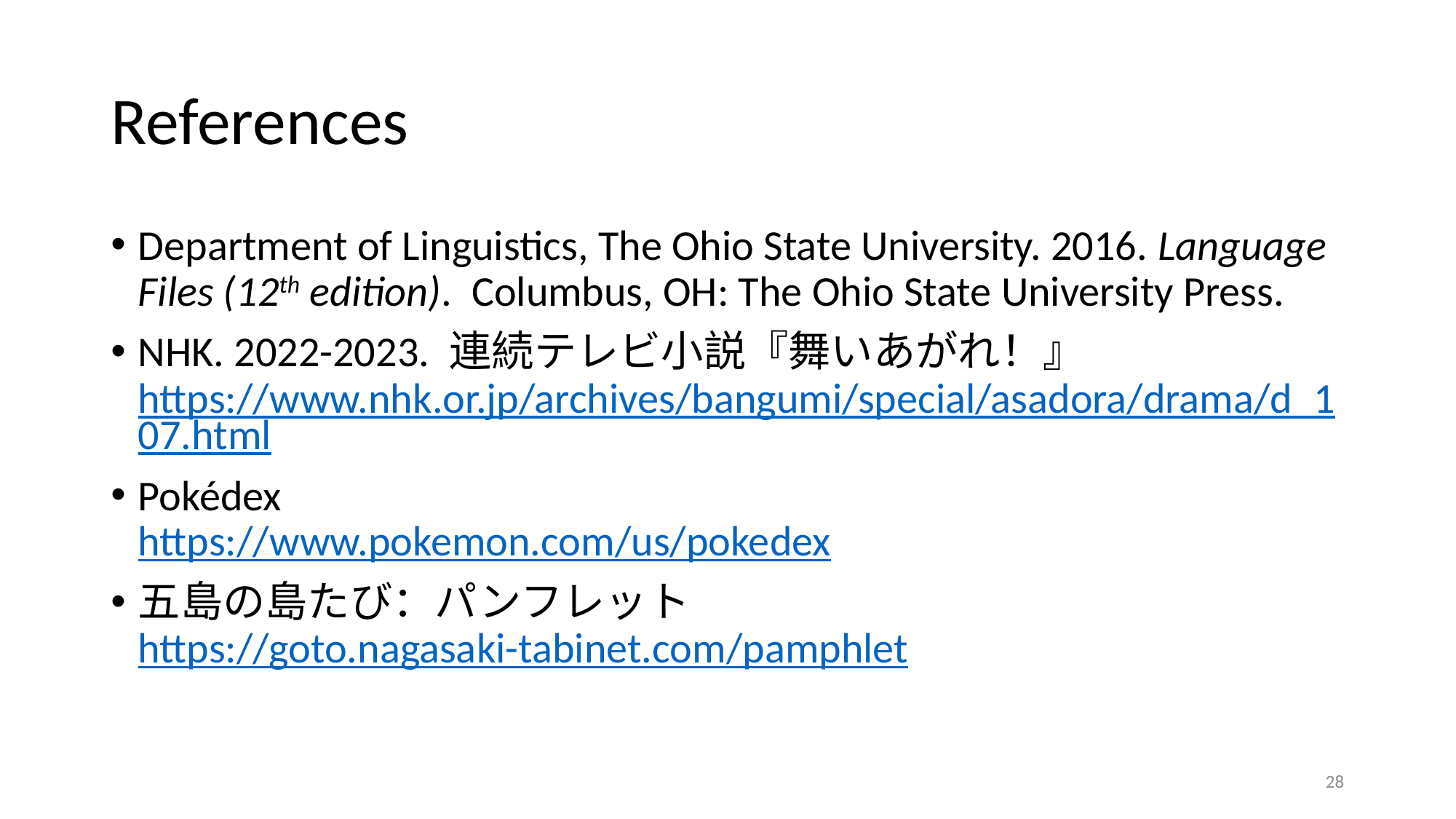

# References
Department of Linguistics, The Ohio State University. 2016. Language Files (12th edition).  Columbus, OH: The Ohio State University Press.
NHK. 2022-2023. 連続テレビ小説『舞いあがれ！』https://www.nhk.or.jp/archives/bangumi/special/asadora/drama/d_107.html
Pokédex                                        https://www.pokemon.com/us/pokedex
五島の島たび：パンフレット                                 https://goto.nagasaki-tabinet.com/pamphlet

28